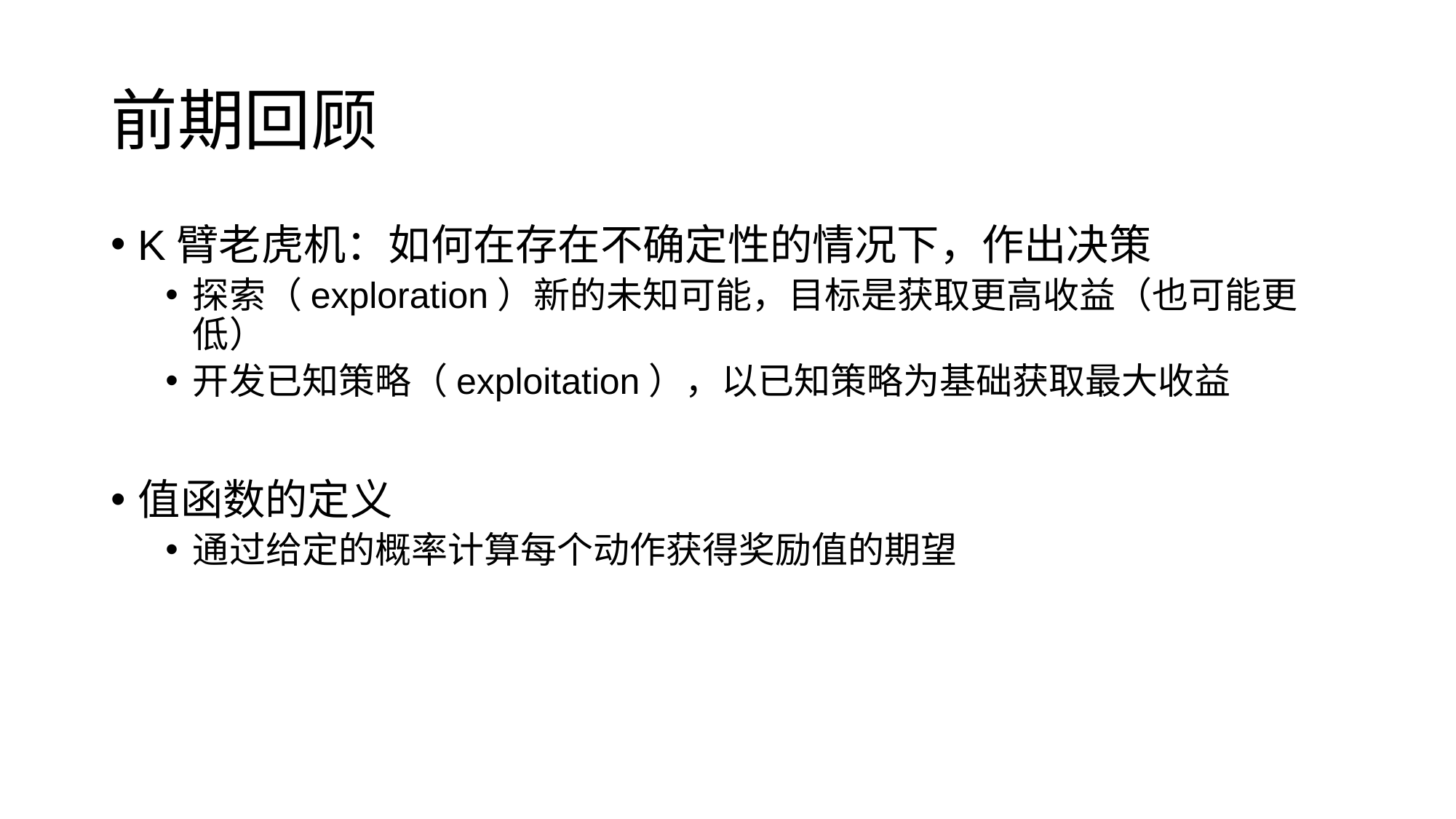

# 前期回顾
K臂老虎机：如何在存在不确定性的情况下，作出决策
探索（exploration）新的未知可能，目标是获取更高收益（也可能更低）
开发已知策略（exploitation），以已知策略为基础获取最大收益

值函数的定义
通过给定的概率计算每个动作获得奖励值的期望